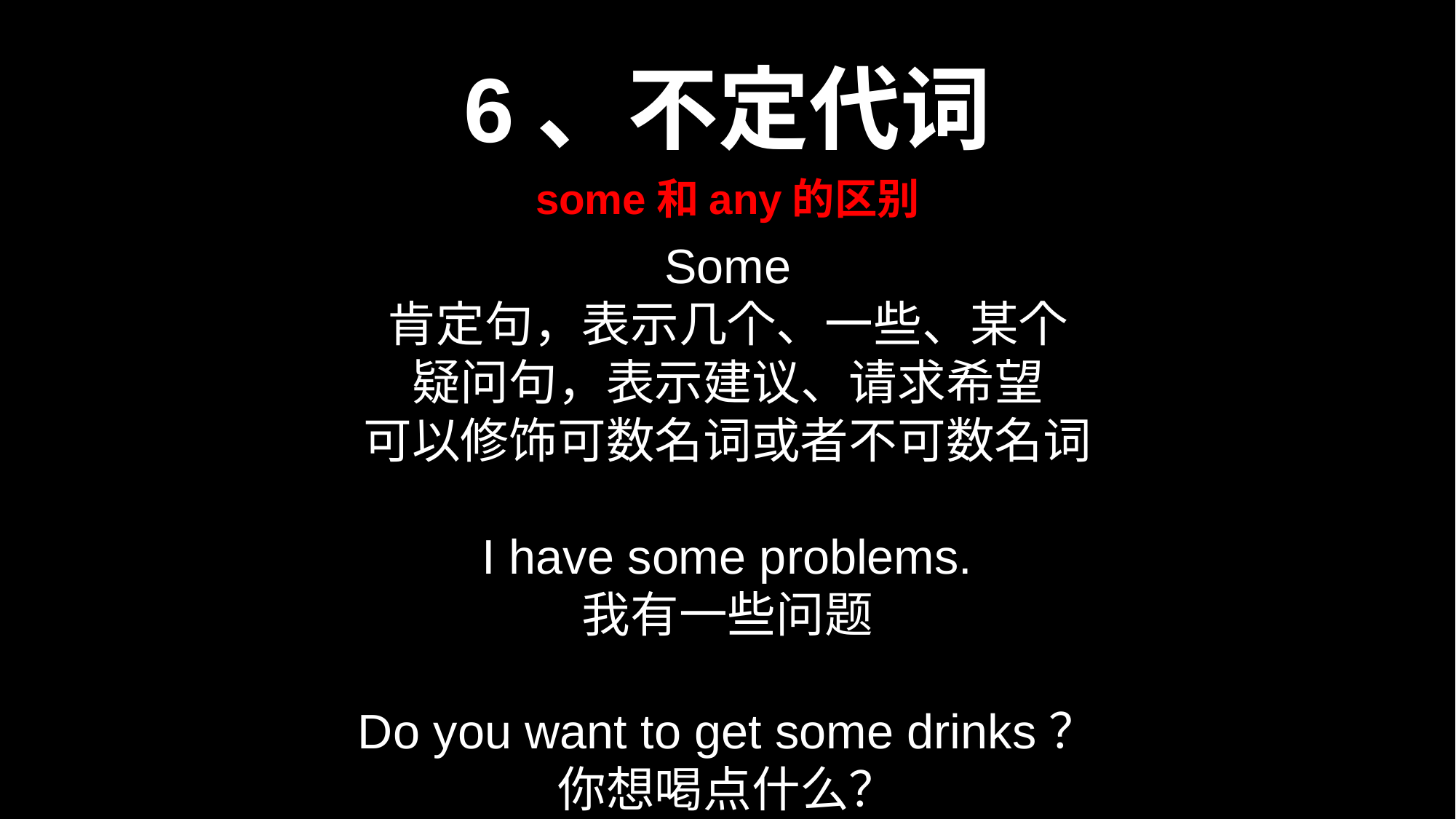

6、不定代词
some和any的区别
Some
肯定句，表示几个、一些、某个
疑问句，表示建议、请求希望
可以修饰可数名词或者不可数名词

I have some problems.
我有一些问题

Do you want to get some drinks？
你想喝点什么？